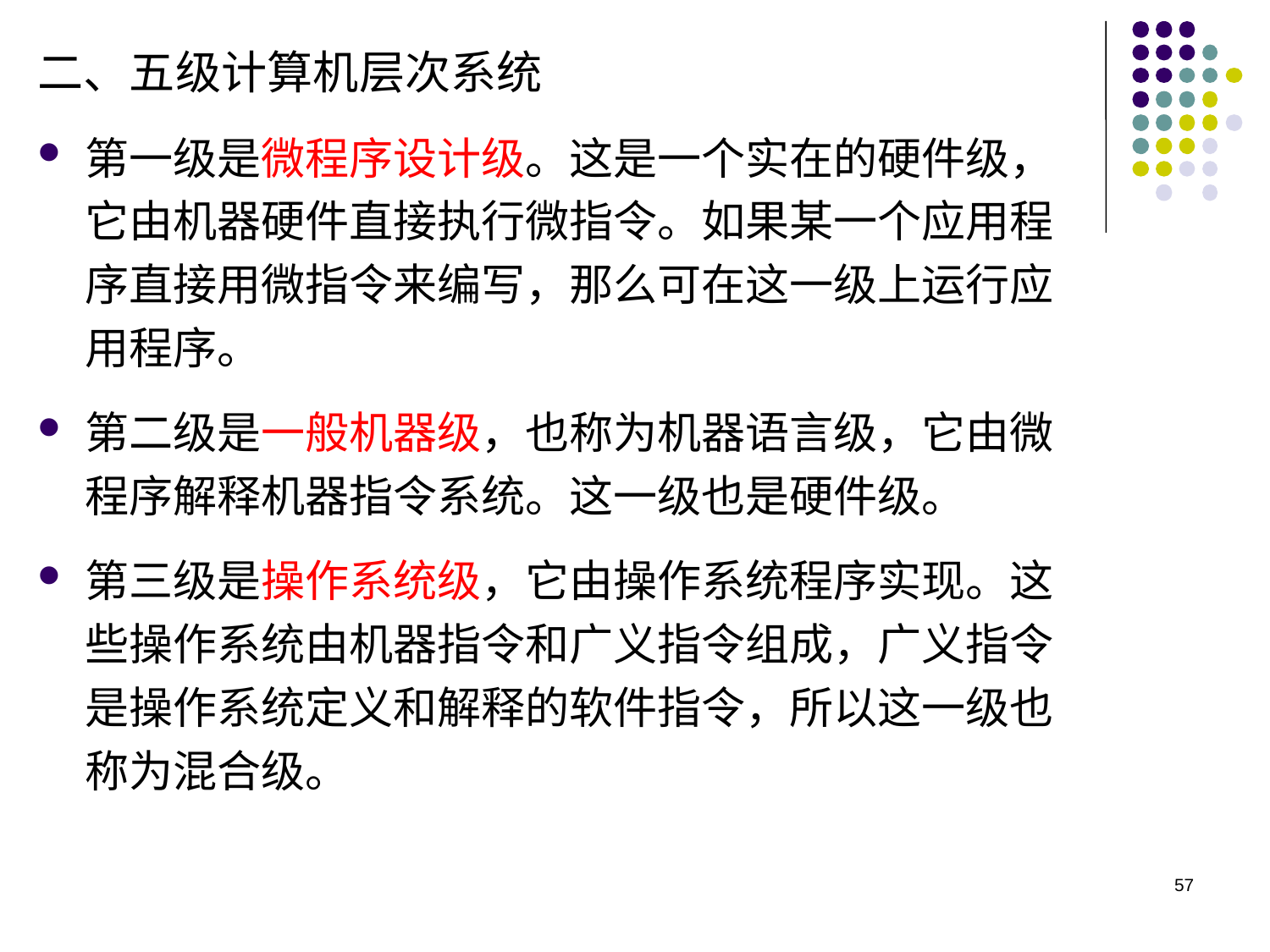

二、五级计算机层次系统
第一级是微程序设计级。这是一个实在的硬件级，它由机器硬件直接执行微指令。如果某一个应用程序直接用微指令来编写，那么可在这一级上运行应用程序。
第二级是一般机器级，也称为机器语言级，它由微程序解释机器指令系统。这一级也是硬件级。
第三级是操作系统级，它由操作系统程序实现。这些操作系统由机器指令和广义指令组成，广义指令是操作系统定义和解释的软件指令，所以这一级也称为混合级。
57